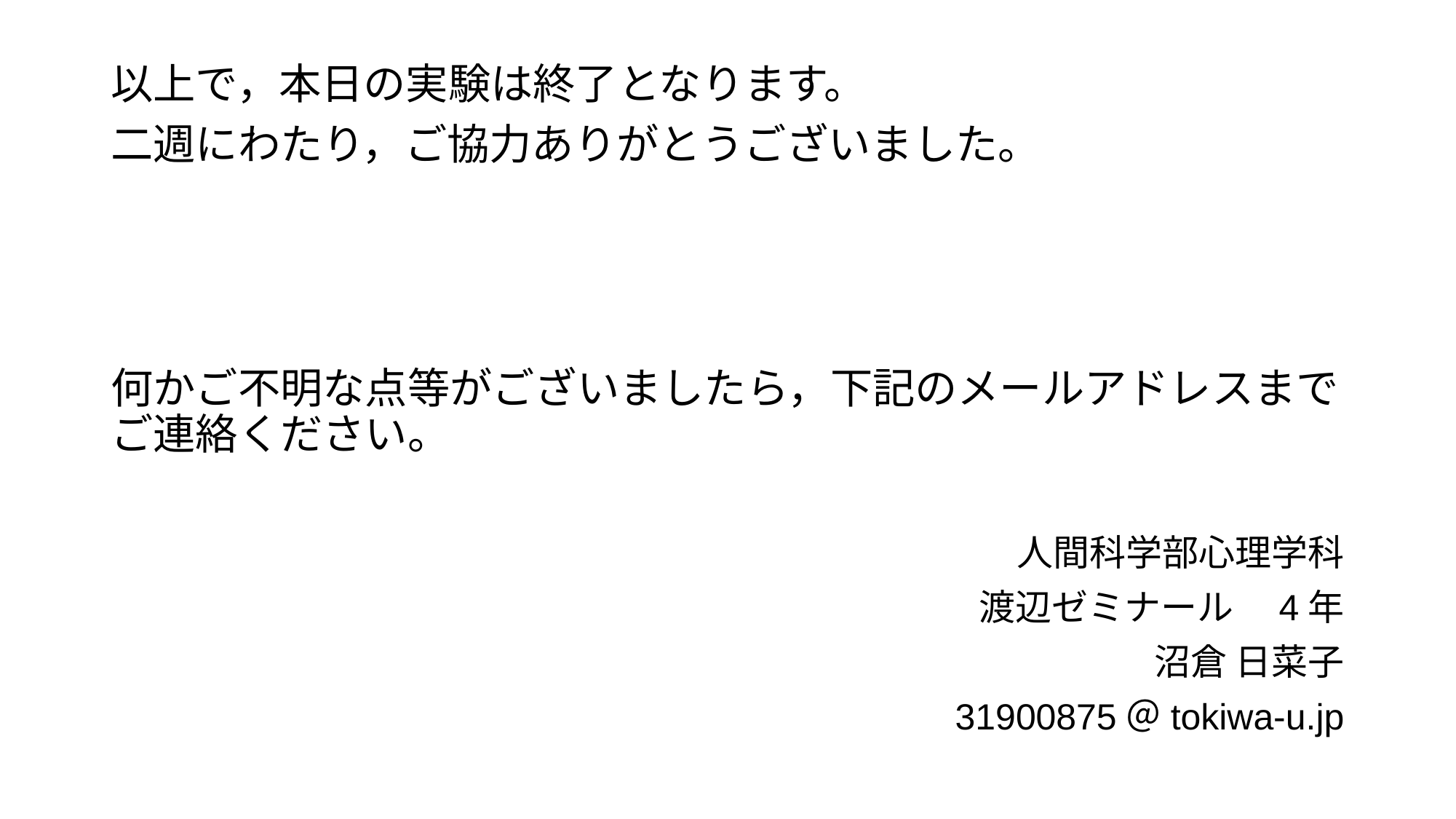

以上で，本日の実験は終了となります。
二週にわたり，ご協力ありがとうございました。

何かご不明な点等がございましたら，下記のメールアドレスまでご連絡ください。

人間科学部心理学科
渡辺ゼミナール　4年
沼倉 日菜子
31900875＠tokiwa-u.jp